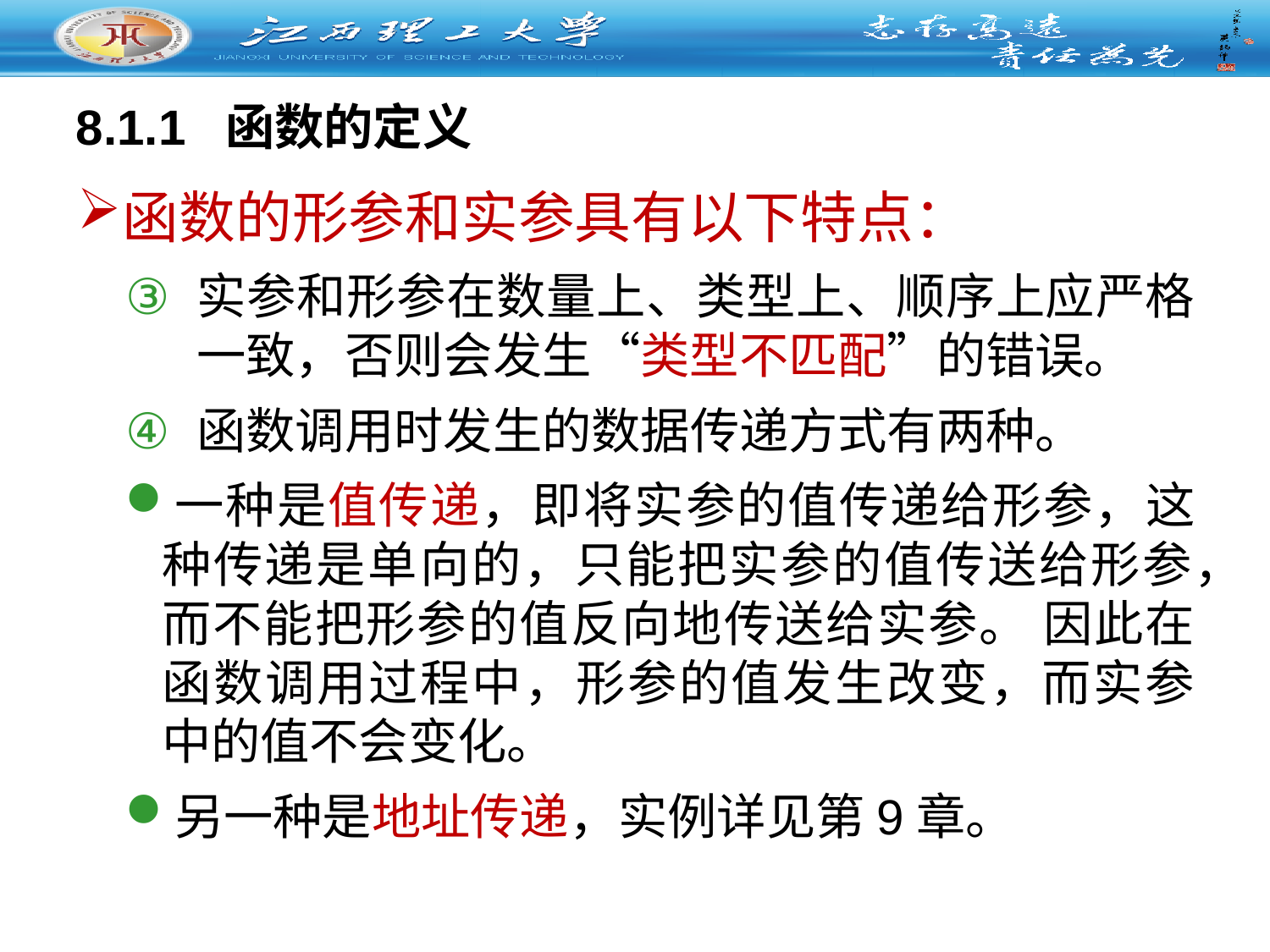

8.1.1  函数的定义
函数的形参和实参具有以下特点：
实参和形参在数量上、类型上、顺序上应严格一致，否则会发生“类型不匹配”的错误。
函数调用时发生的数据传递方式有两种。
一种是值传递，即将实参的值传递给形参，这种传递是单向的，只能把实参的值传送给形参，而不能把形参的值反向地传送给实参。 因此在函数调用过程中，形参的值发生改变，而实参中的值不会变化。
另一种是地址传递，实例详见第9章。